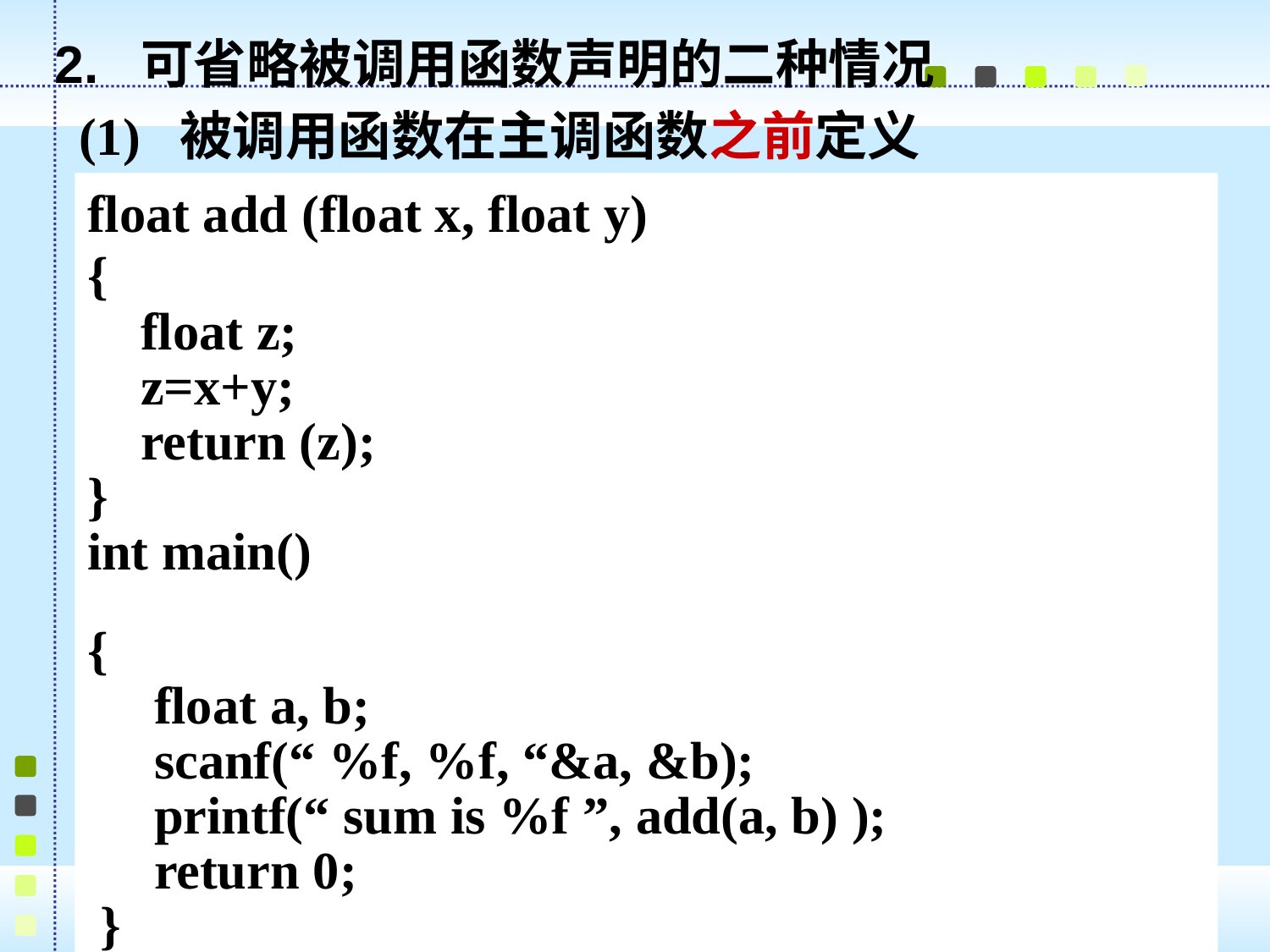

2.  可省略被调用函数声明的二种情况
(1)  被调用函数在主调函数之前定义
float add (float x, float y)
{
    float z;
    z=x+y;
    return (z);
}
int main()
{
     float a, b;
     scanf(“ %f, %f, “&a, &b);
     printf(“ sum is %f ”, add(a, b) );
     return 0;
 }
共 93 页   第 34 页